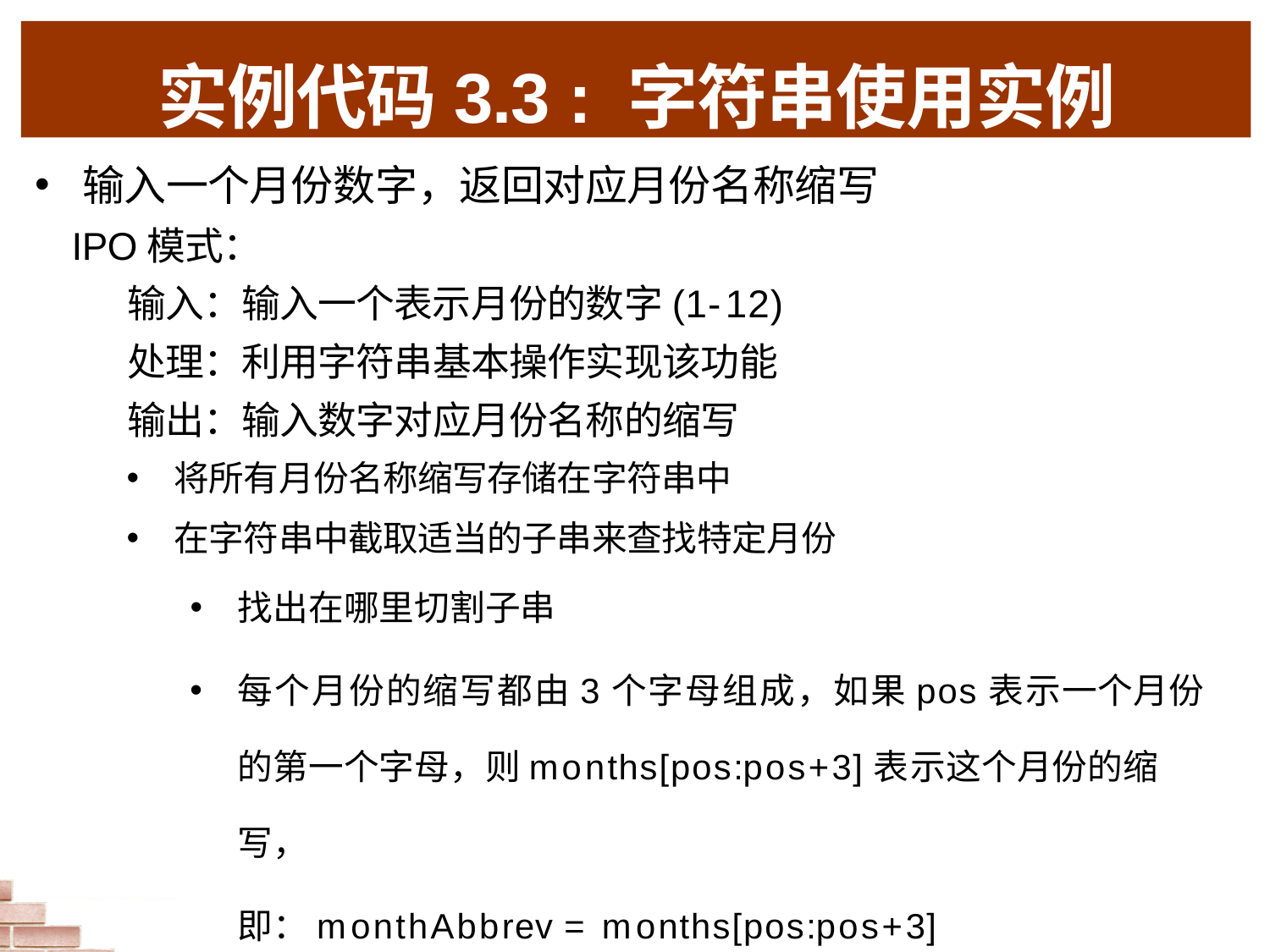

# 实例代码3.3 : 字符串使用实例
输入一个月份数字，返回对应月份名称缩写
   IPO模式：
输入：输入一个表示月份的数字(1-12)
处理：利用字符串基本操作实现该功能
输出：输入数字对应月份名称的缩写
将所有月份名称缩写存储在字符串中

在字符串中截取适当的子串来查找特定月份

找出在哪里切割子串
每个月份的缩写都由3个字母组成，如果pos表示一个月份的第一个字母，则months[pos:pos+3]表示这个月份的缩写，
     即：monthAbbrev = months[pos:pos+3]